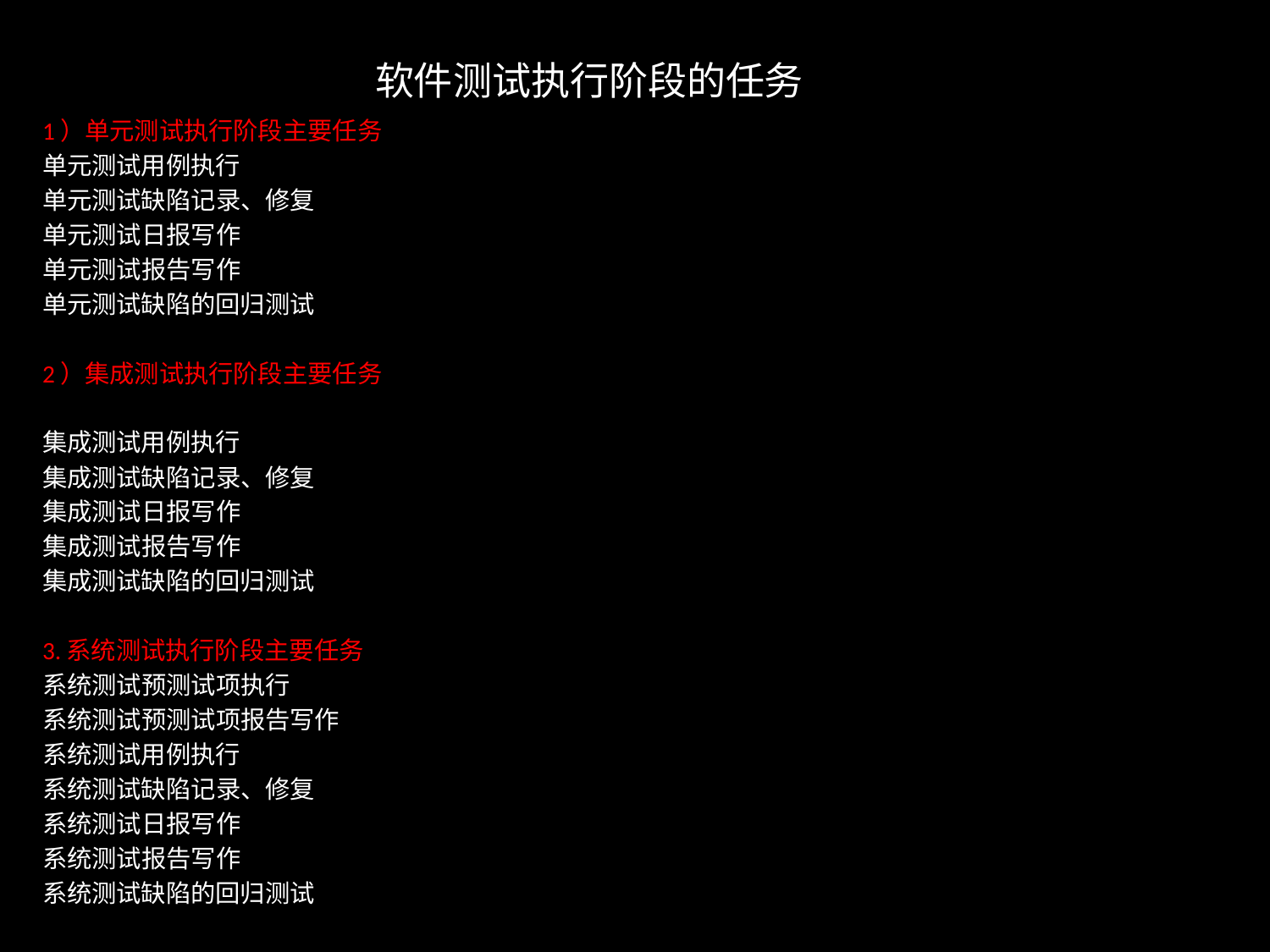

# 软件测试执行阶段的任务
1）单元测试执行阶段主要任务
单元测试用例执行
单元测试缺陷记录、修复
单元测试日报写作
单元测试报告写作
单元测试缺陷的回归测试

2）集成测试执行阶段主要任务

集成测试用例执行
集成测试缺陷记录、修复
集成测试日报写作
集成测试报告写作
集成测试缺陷的回归测试

3.系统测试执行阶段主要任务
系统测试预测试项执行
系统测试预测试项报告写作
系统测试用例执行
系统测试缺陷记录、修复
系统测试日报写作
系统测试报告写作
系统测试缺陷的回归测试